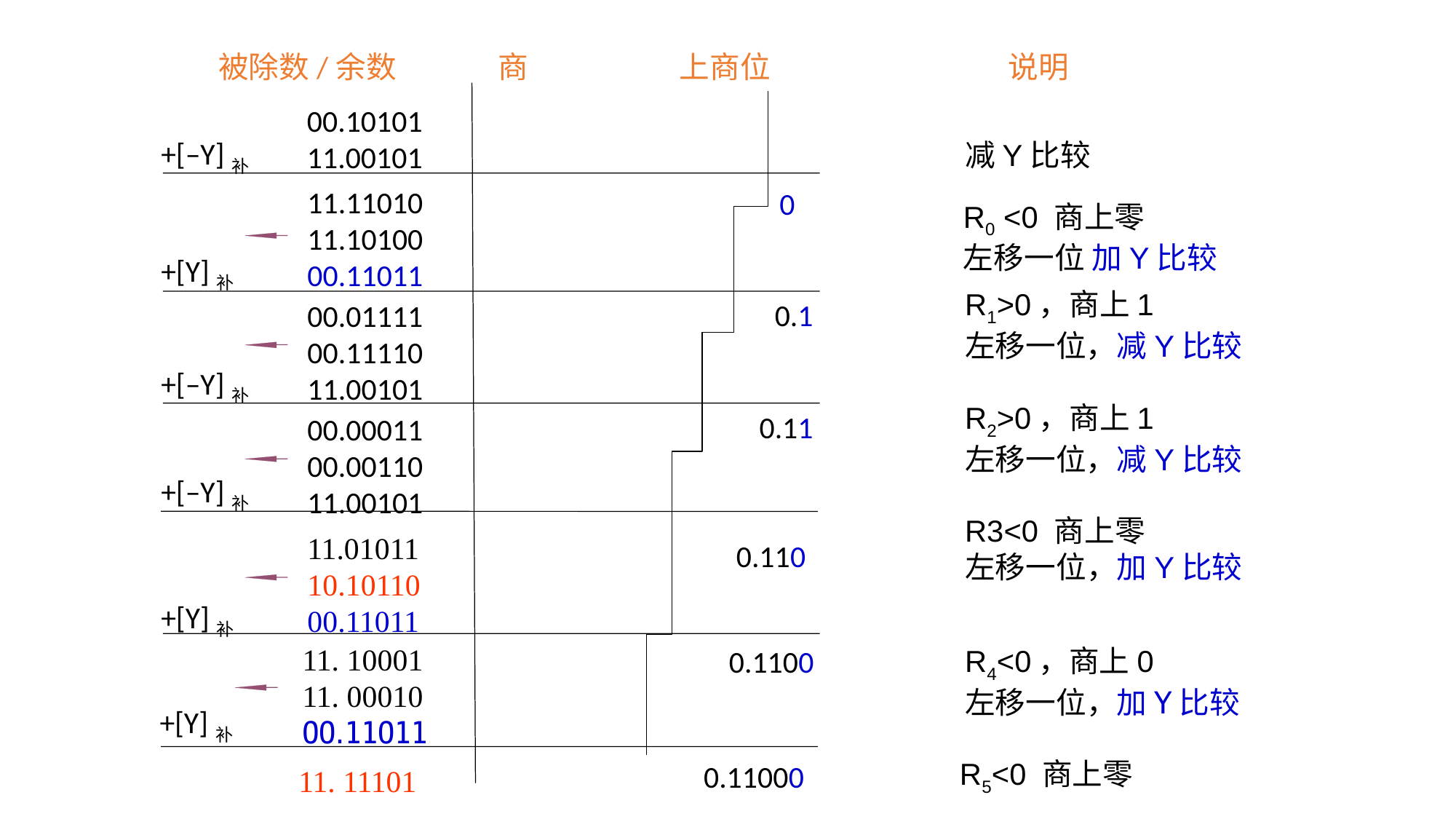

被除数/余数
商
上商位
说明

00.10101
11.00101
+[–Y]补
减Y比较

11.11010
11.10100
00.11011
0
R0 <0 商上零
左移一位 加Y比较

+[Y]补
R1>0，商上1
左移一位，减Y比较

  0.1

00.01111
00.11110
11.00101

+[–Y]补
R2>0，商上1
左移一位，减Y比较

 0.11

00.00011
00.00110
11.00101

+[–Y]补

R3<0 商上零
左移一位，加Y比较
11.01011
10.10110
00.11011
  0.110

+[Y]补

11. 10001
11. 00010
00.11011
R4<0，商上0
左移一位，加Y比较
0.1100

    +[Y]补

R5<0 商上零
0.11000
 11. 11101